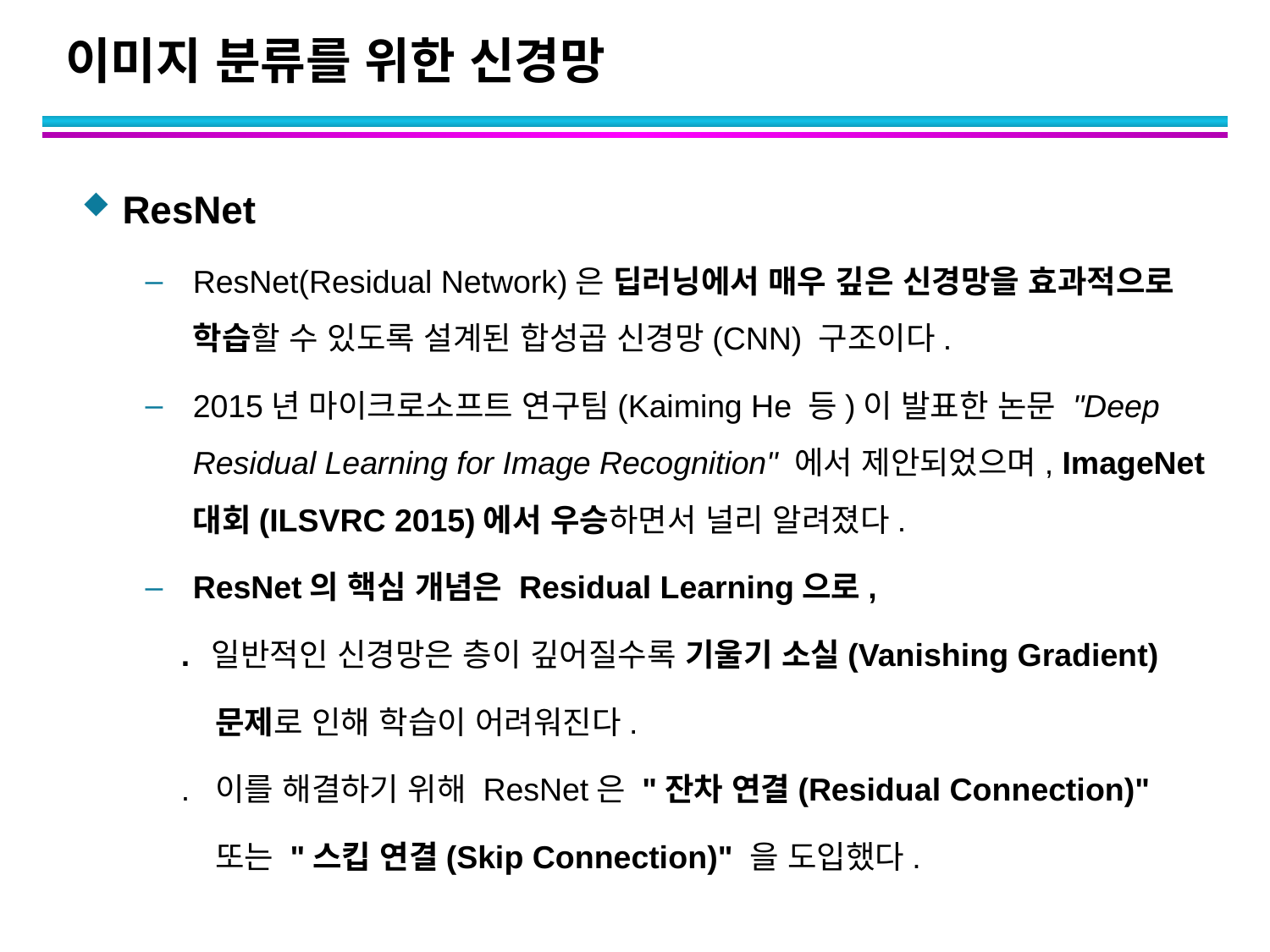

# 이미지 분류를 위한 신경망
ResNet
ResNet(Residual Network)은 딥러닝에서 매우 깊은 신경망을 효과적으로 학습할 수 있도록 설계된 합성곱 신경망(CNN) 구조이다.
2015년 마이크로소프트 연구팀(Kaiming He 등)이 발표한 논문 "Deep Residual Learning for Image Recognition" 에서 제안되었으며, ImageNet 대회(ILSVRC 2015)에서 우승하면서 널리 알려졌다.
ResNet의 핵심 개념은 Residual Learning으로,
    .  일반적인 신경망은 층이 깊어질수록 기울기 소실(Vanishing Gradient)
       문제로 인해 학습이 어려워진다.
    .  이를 해결하기 위해 ResNet은 "잔차 연결(Residual Connection)"
       또는 "스킵 연결(Skip Connection)" 을 도입했다.